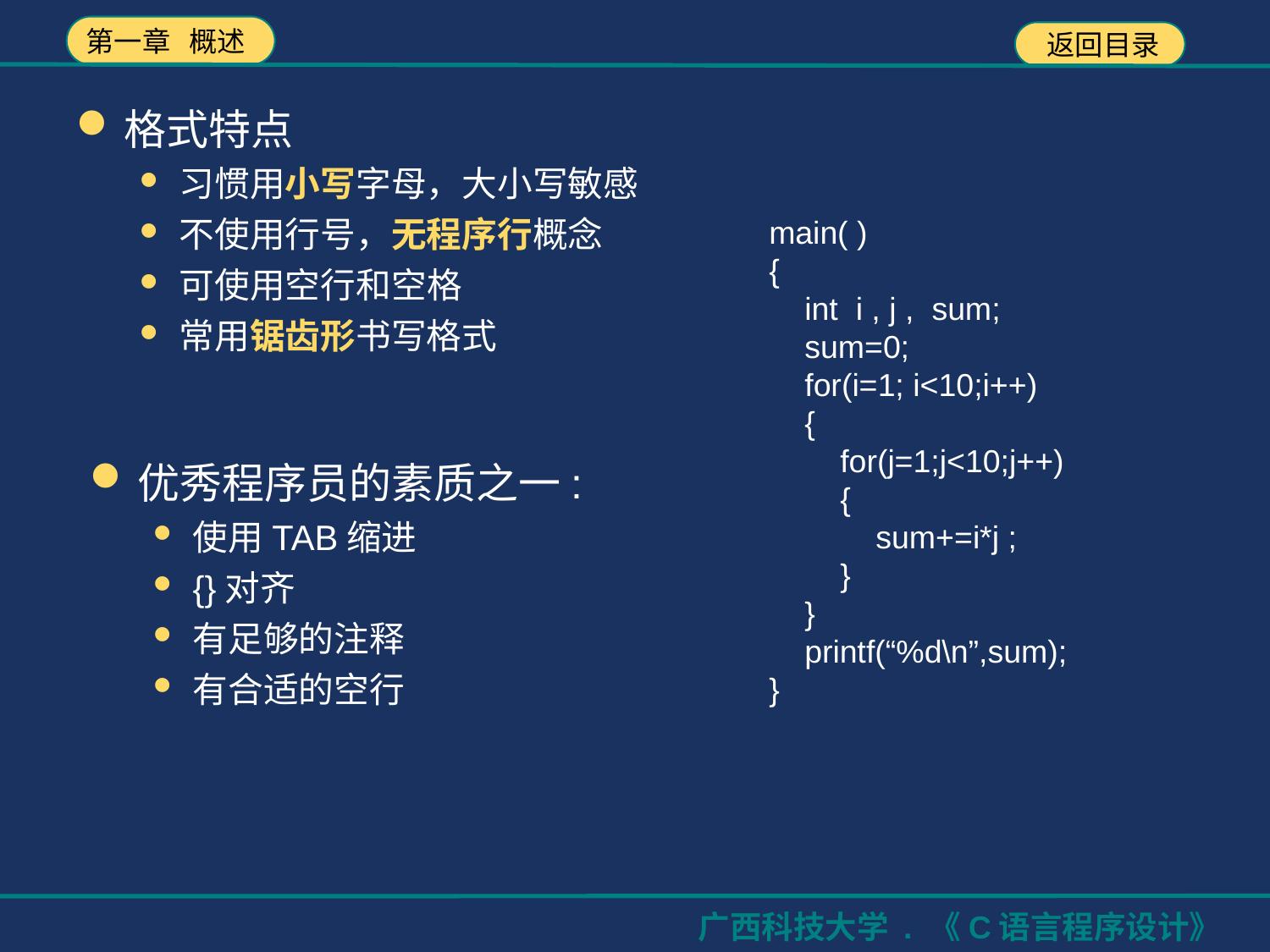

格式特点
习惯用小写字母，大小写敏感
不使用行号，无程序行概念
可使用空行和空格
常用锯齿形书写格式
main( )
{
    int  i , j ,  sum;
    sum=0;
    for(i=1; i<10;i++)
    {
        for(j=1;j<10;j++)
        {
            sum+=i*j ;
        }
    }
    printf(“%d\n”,sum);
}
优秀程序员的素质之一:
使用TAB缩进
{}对齐
有足够的注释
有合适的空行